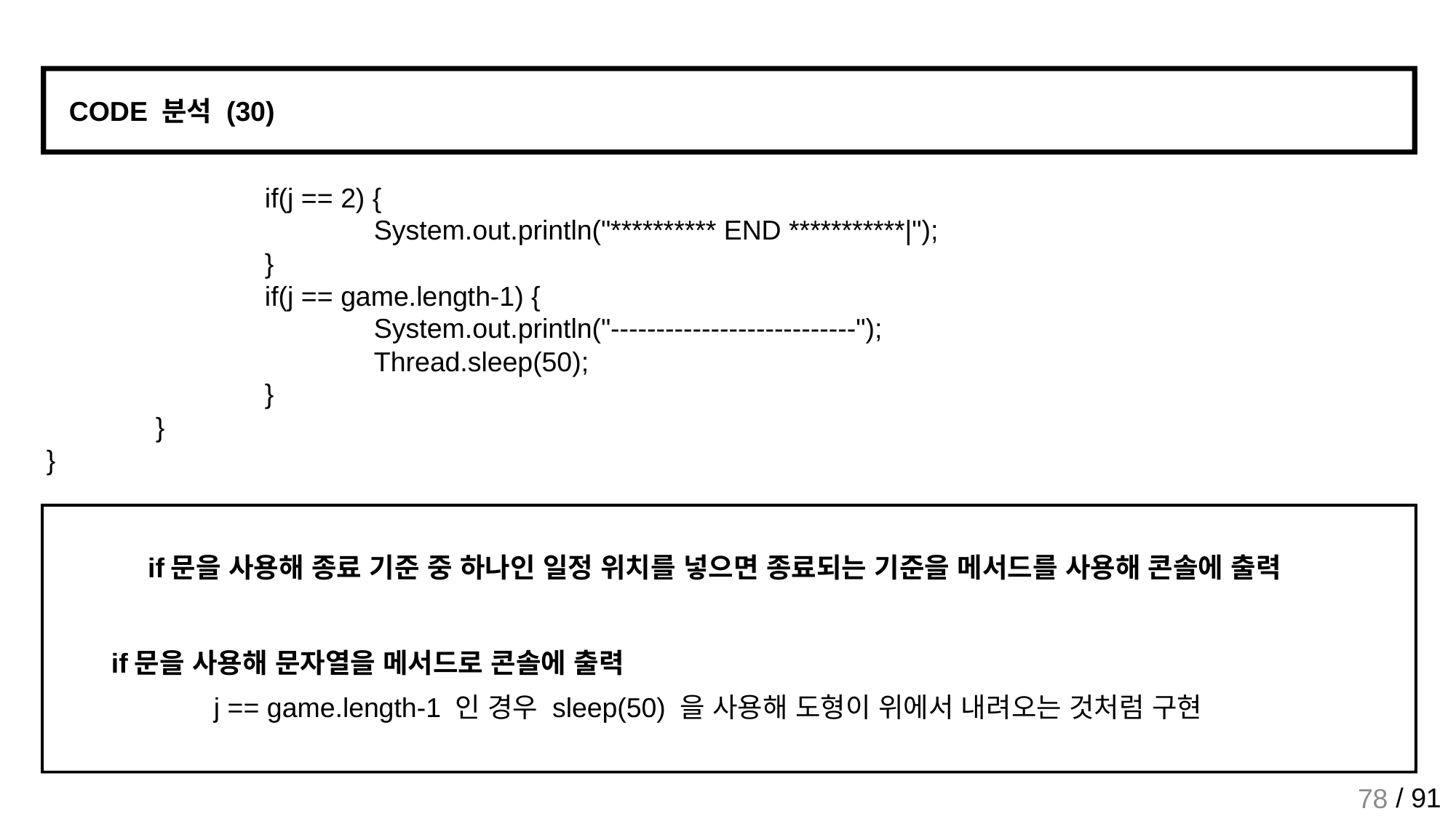

CODE 분석 (30)
			if(j == 2) {
				System.out.println("********** END ***********|");
			}
			if(j == game.length-1) {
				System.out.println("---------------------------");
				Thread.sleep(50);
			}
		}
	}

if문을 사용해 종료 기준 중 하나인 일정 위치를 넣으면 종료되는 기준을 메서드를 사용해 콘솔에 출력
if문을 사용해 문자열을 메서드로 콘솔에 출력
j == game.length-1 인 경우 sleep(50) 을 사용해 도형이 위에서 내려오는 것처럼 구현
78